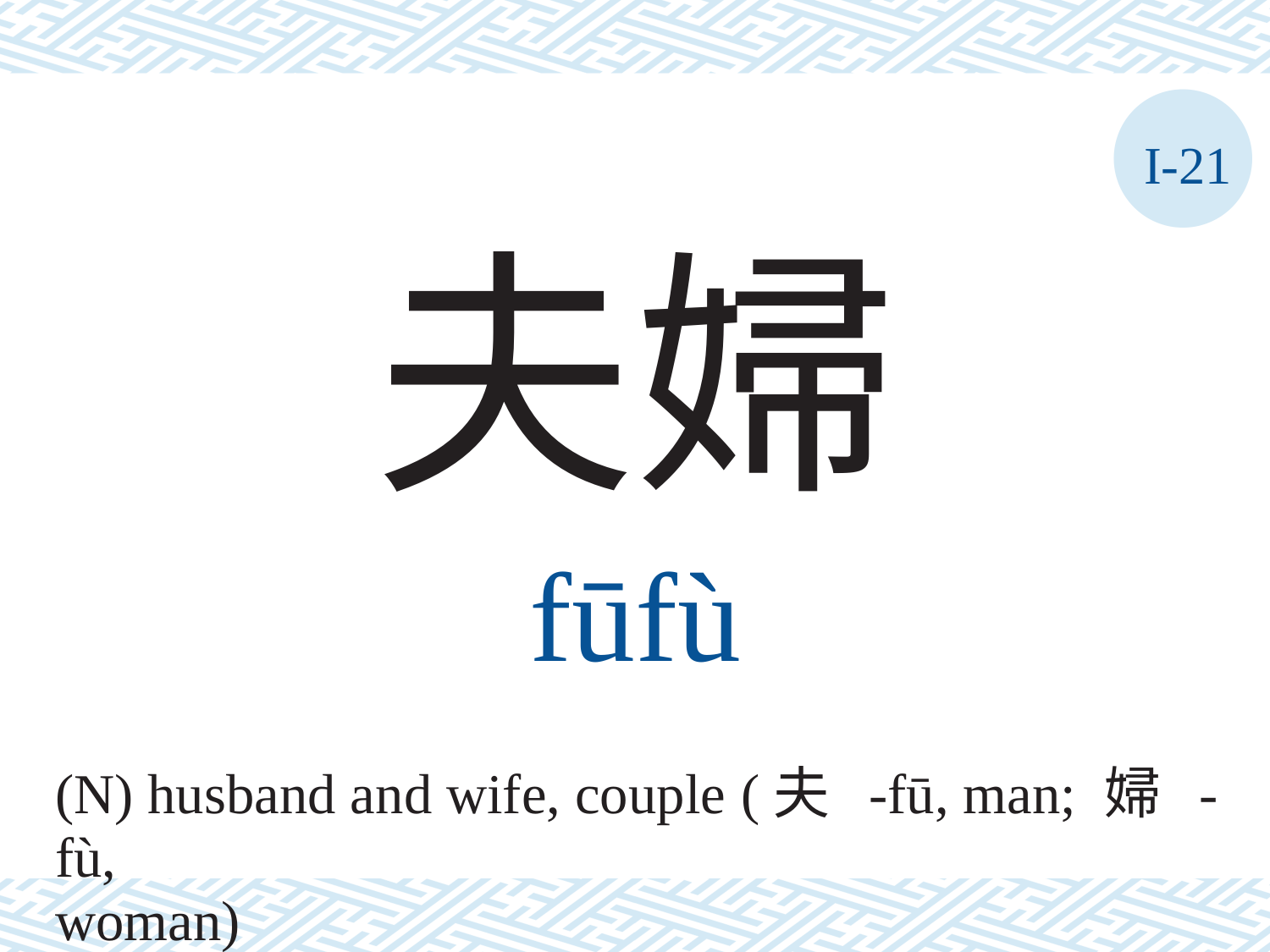

I-21
夫婦
fūfù
(N) husband and wife, couple (夫  -fū, man; 婦  -fù,
woman)